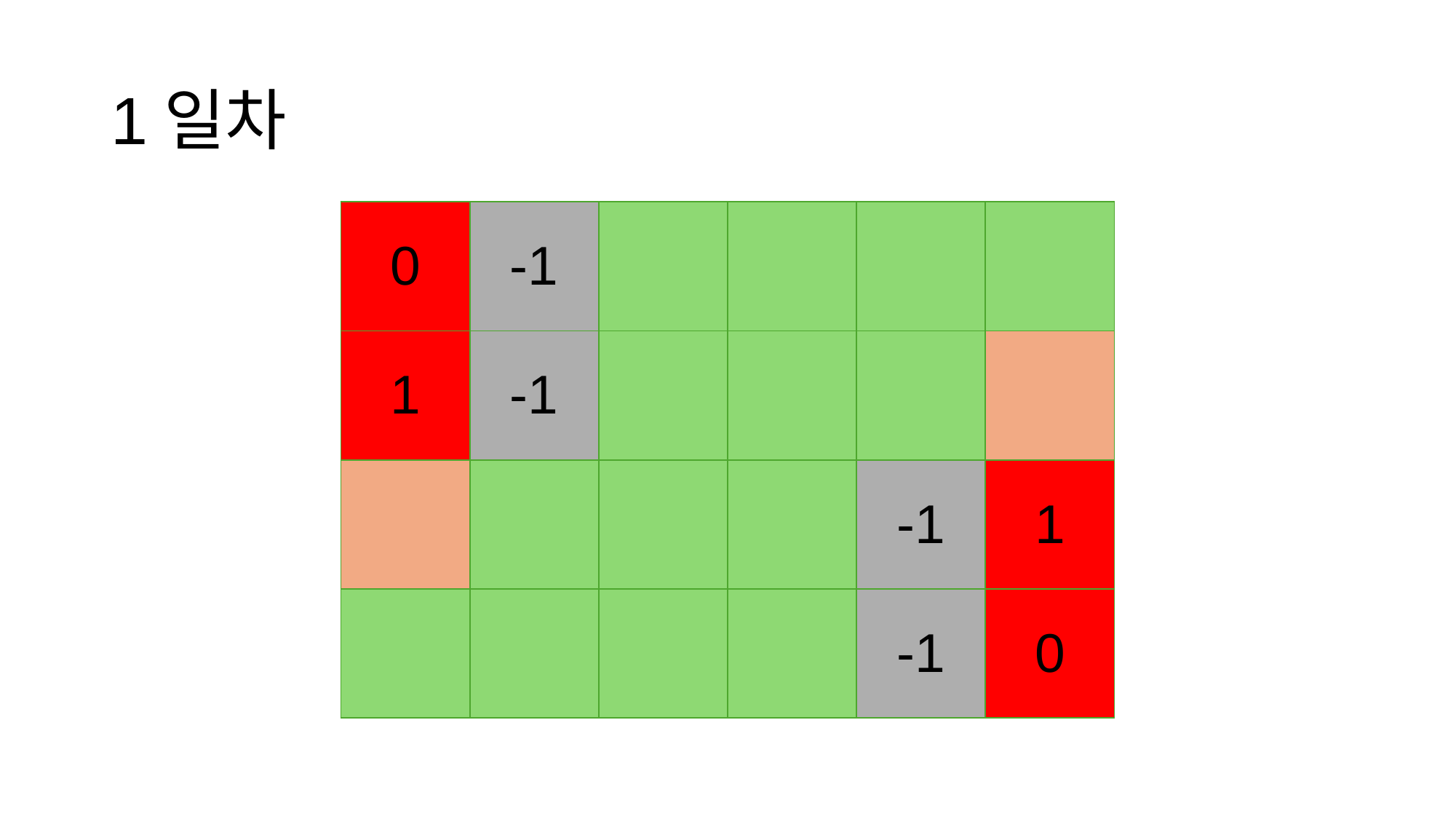

# 1일차
| 0 | -1 |  |  |  |  |
| --- | --- | --- | --- | --- | --- |
| 1 | -1 |  |  |  |  |
|  |  |  |  | -1 | 1 |
|  |  |  |  | -1 | 0 |